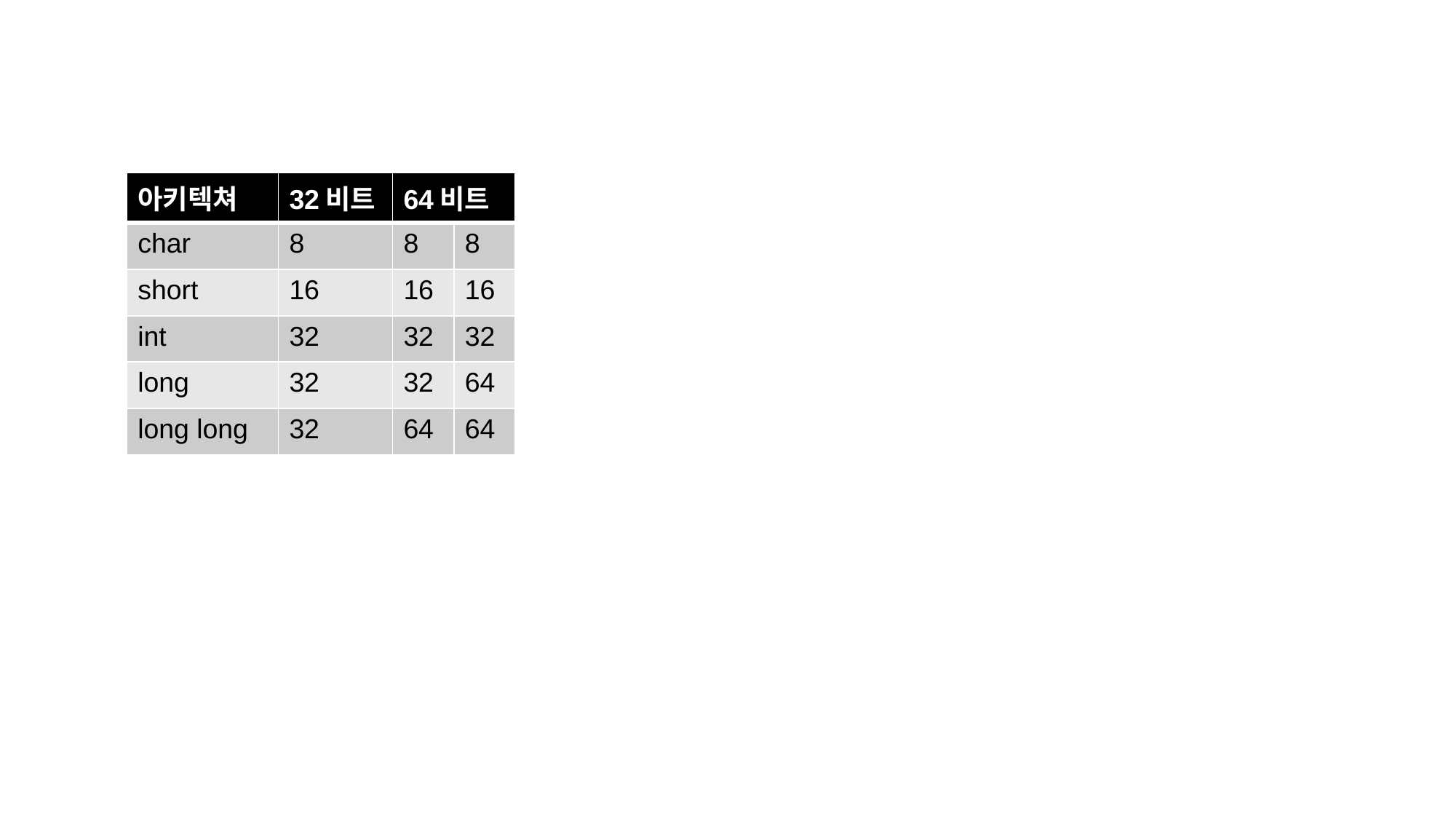

| 아키텍쳐 | 32비트 | 64비트 |  |
| --- | --- | --- | --- |
| char | 8 | 8 | 8 |
| short | 16 | 16 | 16 |
| int | 32 | 32 | 32 |
| long | 32 | 32 | 64 |
| long long | 32 | 64 | 64 |